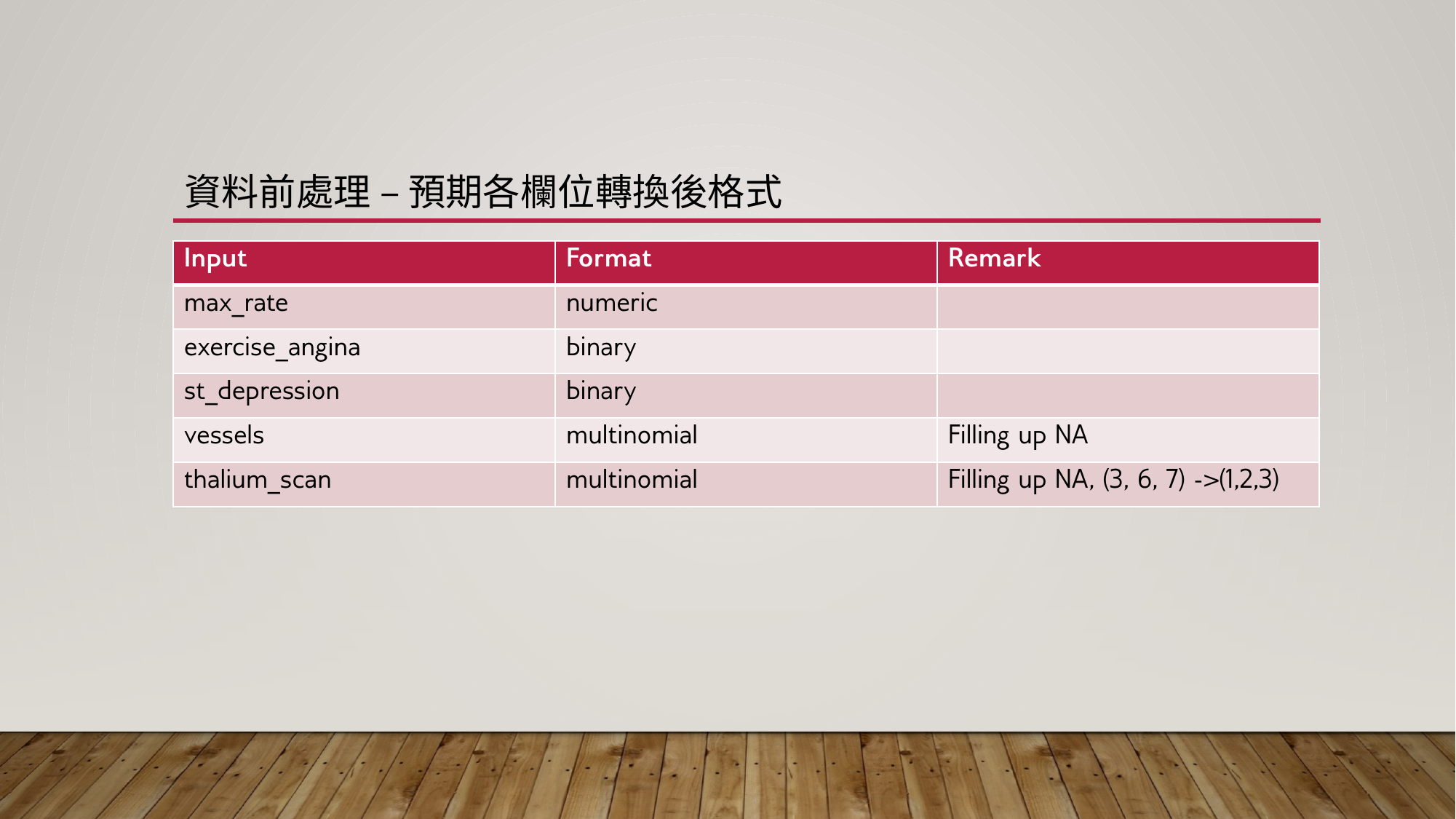

# 資料前處理 – 預期各欄位轉換後格式
| Input | Format | Remark |
| --- | --- | --- |
| max\_rate | numeric |  |
| exercise\_angina | binary |  |
| st\_depression | binary |  |
| vessels | multinomial | Filling up NA |
| thalium\_scan | multinomial | Filling up NA, (3, 6, 7) ->(1,2,3) |